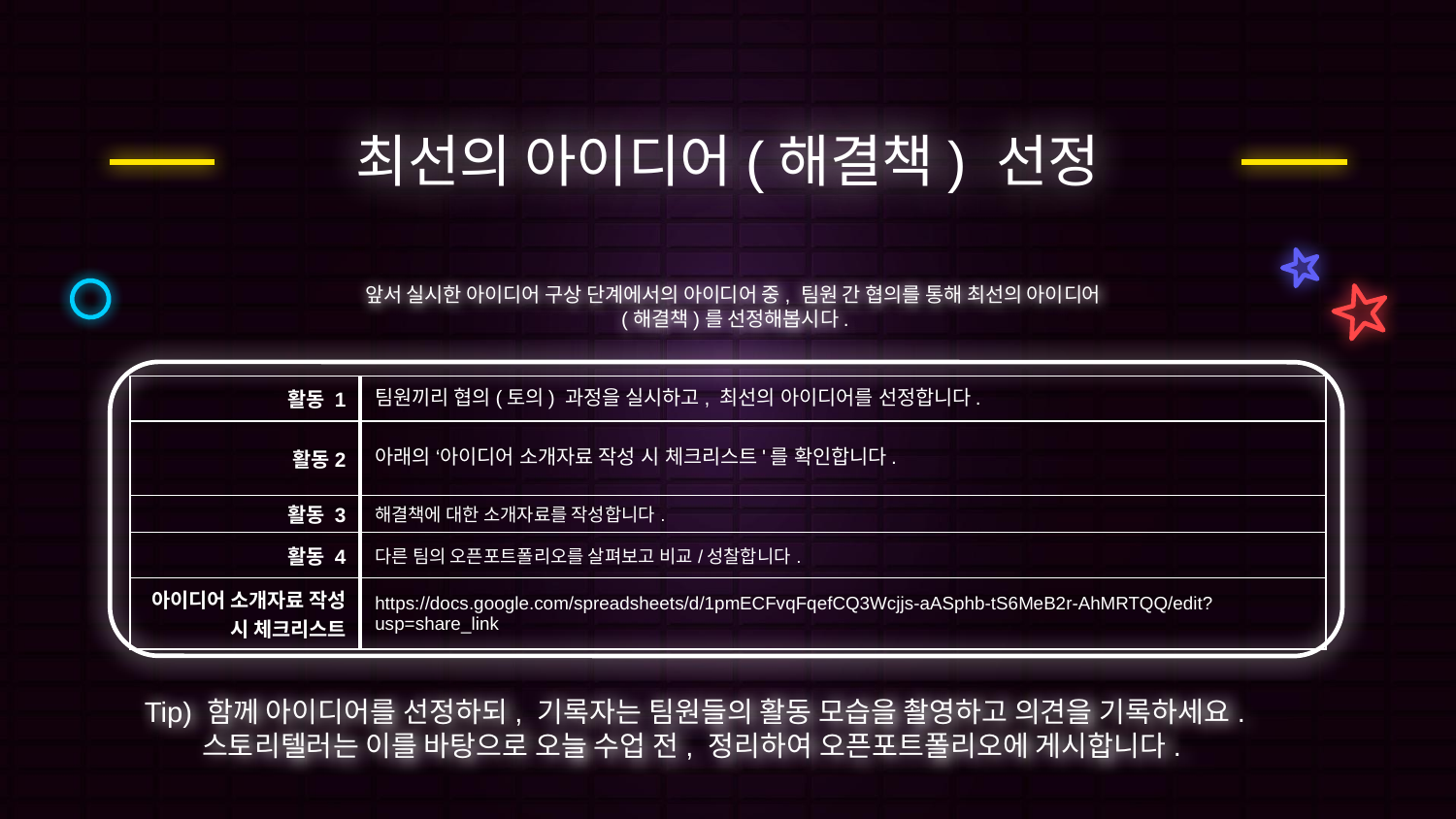

# 최선의 아이디어(해결책) 선정

앞서 실시한 아이디어 구상 단계에서의 아이디어 중, 팀원 간 협의를 통해 최선의 아이디어(해결책)를 선정해봅시다.

| 활동 1 | 팀원끼리 협의(토의) 과정을 실시하고, 최선의 아이디어를 선정합니다. |
| --- | --- |
| 활동2 | 아래의 ‘아이디어 소개자료 작성 시 체크리스트'를 확인합니다. |
| 활동 3 | 해결책에 대한 소개자료를 작성합니다. |
| 활동 4 | 다른 팀의 오픈포트폴리오를 살펴보고 비교/성찰합니다. |
| 아이디어 소개자료 작성 시 체크리스트 | https://docs.google.com/spreadsheets/d/1pmECFvqFqefCQ3Wcjjs-aASphb-tS6MeB2r-AhMRTQQ/edit?usp=share\_link |
Tip) 함께 아이디어를 선정하되, 기록자는 팀원들의 활동 모습을 촬영하고 의견을 기록하세요.
        스토리텔러는 이를 바탕으로 오늘 수업 전, 정리하여 오픈포트폴리오에 게시합니다.